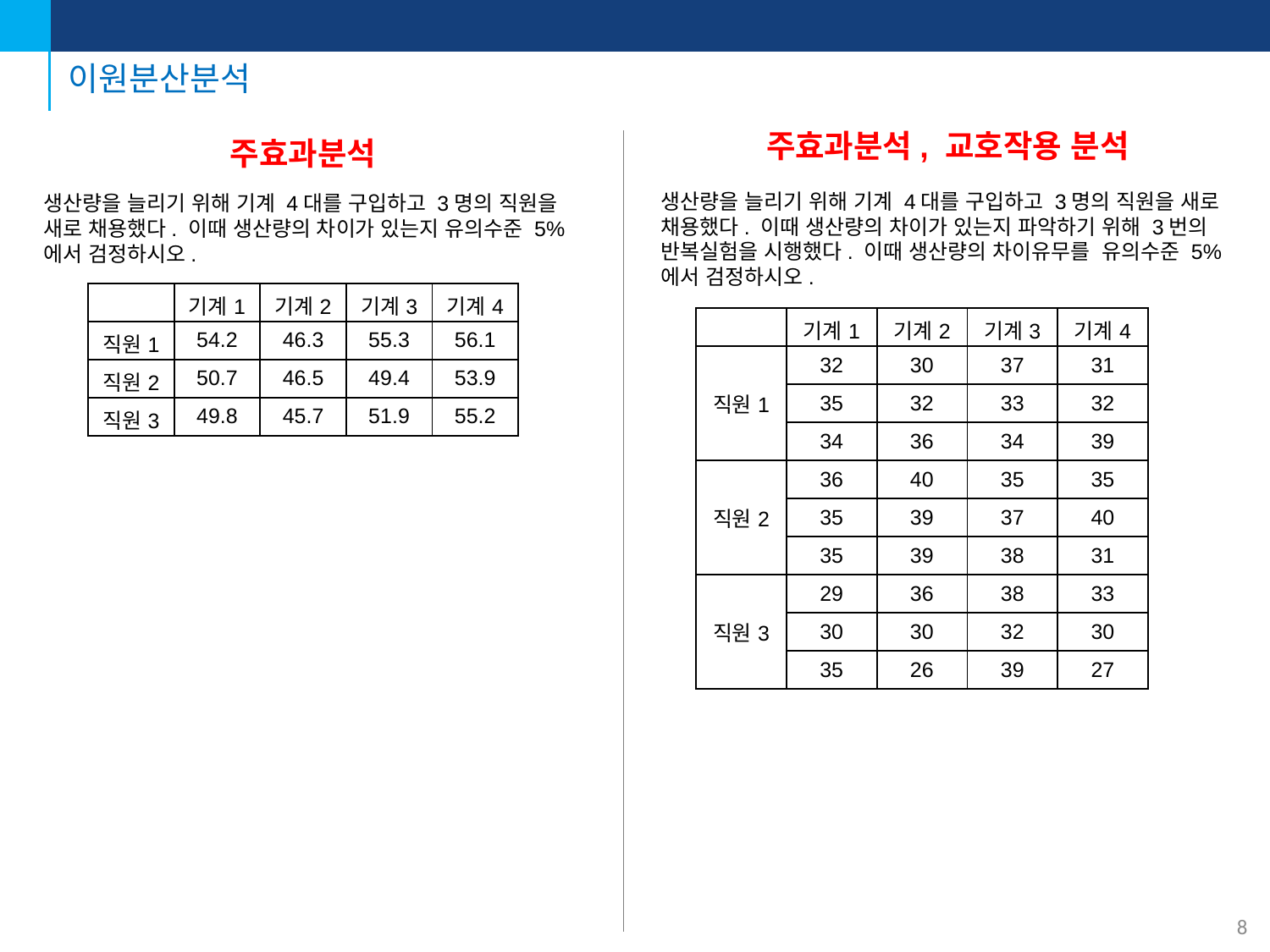

# 이원분산분석
주효과분석, 교호작용 분석
주효과분석
생산량을 늘리기 위해 기계 4대를 구입하고 3명의 직원을 새로 채용했다. 이때 생산량의 차이가 있는지 파악하기 위해 3번의 반복실험을 시행했다. 이때 생산량의 차이유무를  유의수준 5%에서 검정하시오.
생산량을 늘리기 위해 기계 4대를 구입하고 3명의 직원을 새로 채용했다. 이때 생산량의 차이가 있는지 유의수준 5%에서 검정하시오.
|  | 기계1 | 기계2 | 기계3 | 기계4 |
| --- | --- | --- | --- | --- |
| 직원1 | 54.2 | 46.3 | 55.3 | 56.1 |
| 직원2 | 50.7 | 46.5 | 49.4 | 53.9 |
| 직원3 | 49.8 | 45.7 | 51.9 | 55.2 |
|  | 기계1 | 기계2 | 기계3 | 기계4 |
| --- | --- | --- | --- | --- |
| 직원1 | 32 | 30 | 37 | 31 |
|  | 35 | 32 | 33 | 32 |
|  | 34 | 36 | 34 | 39 |
| 직원2 | 36 | 40 | 35 | 35 |
|  | 35 | 39 | 37 | 40 |
|  | 35 | 39 | 38 | 31 |
| 직원3 | 29 | 36 | 38 | 33 |
|  | 30 | 30 | 32 | 30 |
|  | 35 | 26 | 39 | 27 |
8